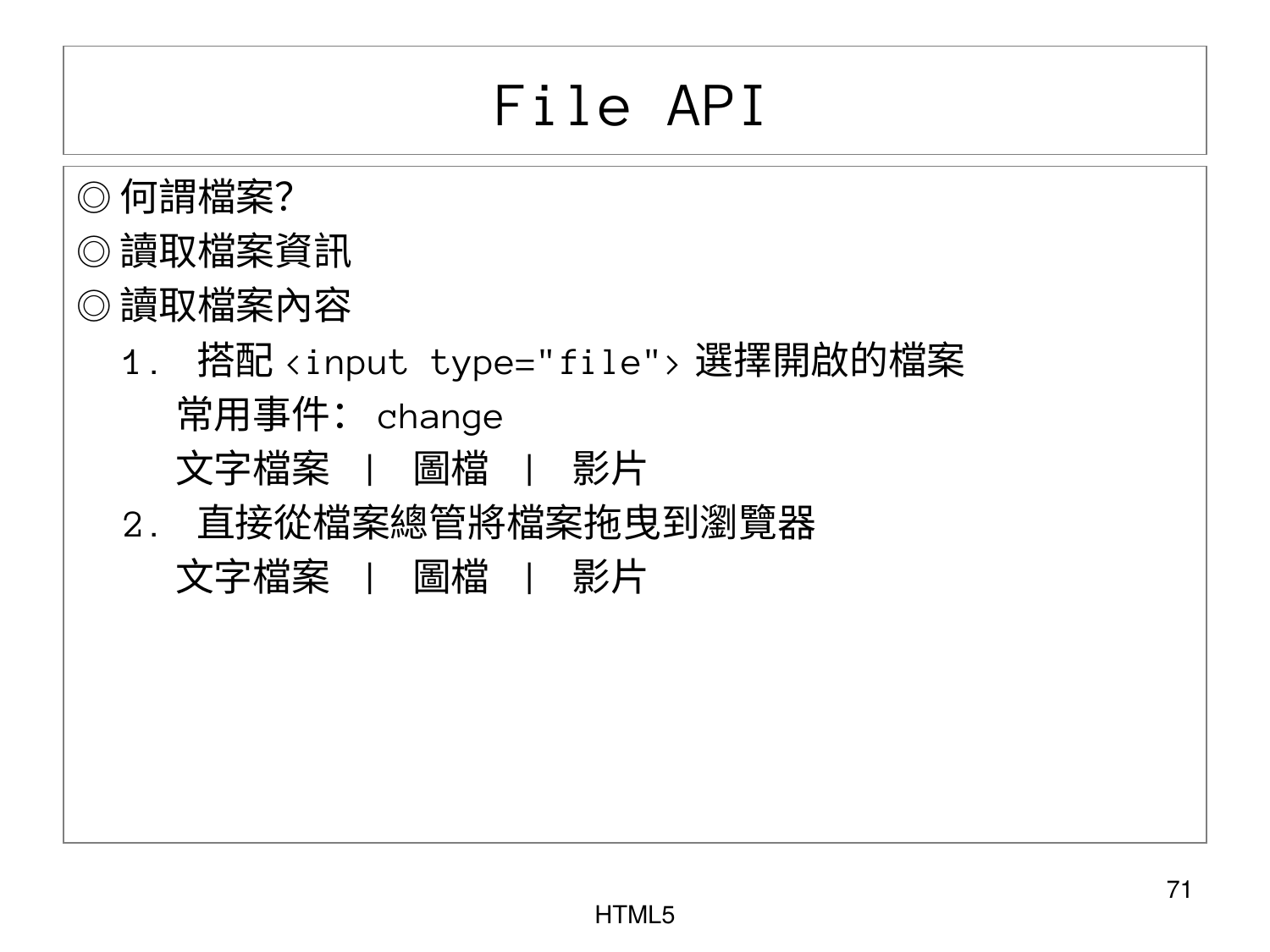

# File API
◎何謂檔案？
◎讀取檔案資訊
◎讀取檔案內容
	1. 搭配<input type="file">選擇開啟的檔案
	  常用事件：change
	  文字檔案 | 圖檔 | 影片
	2. 直接從檔案總管將檔案拖曳到瀏覽器
	  文字檔案 | 圖檔 | 影片

71
HTML5